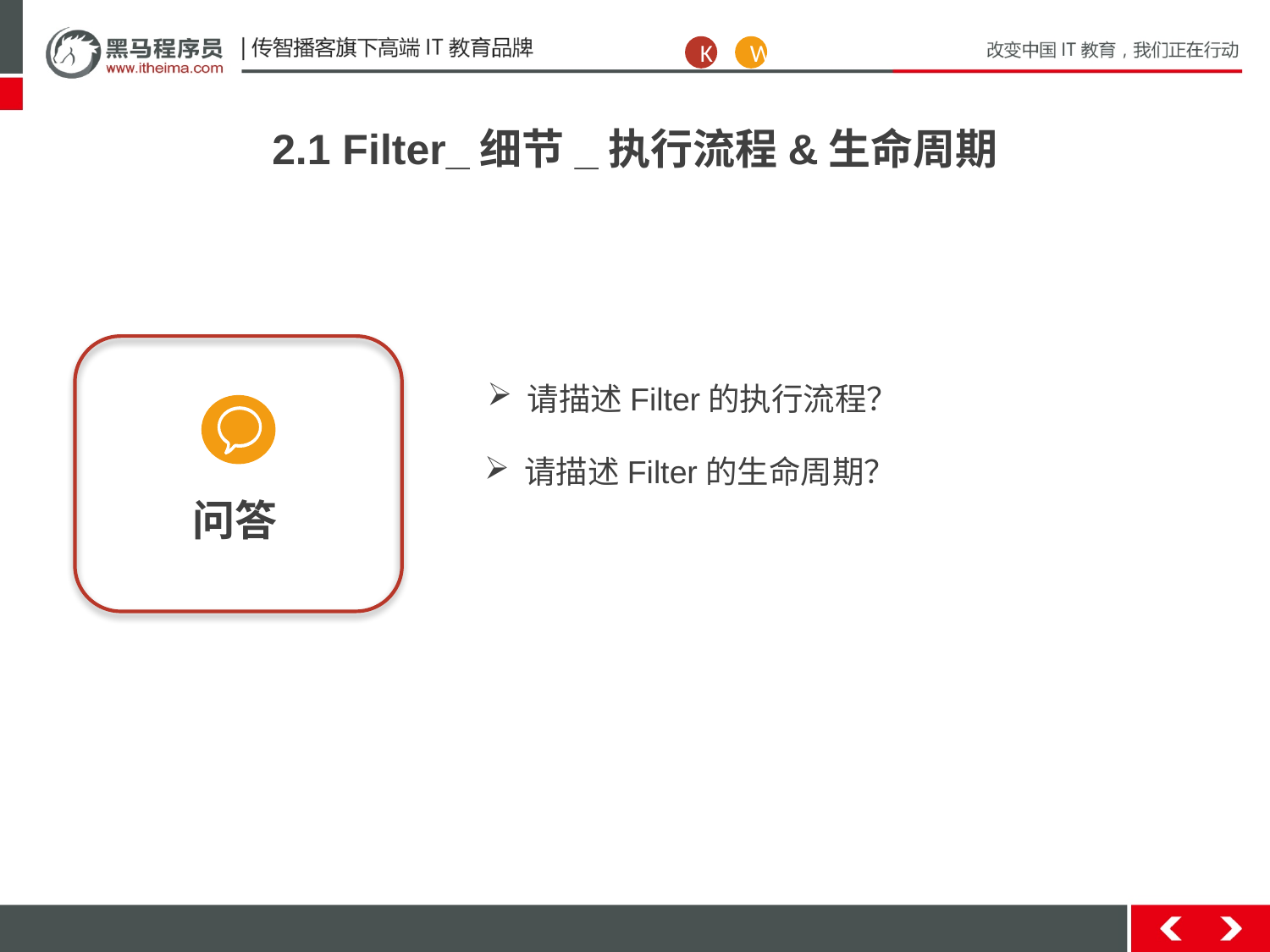

K
W
2.1 Filter_细节_执行流程&生命周期

问答
请描述Filter的执行流程？
请描述Filter的生命周期？